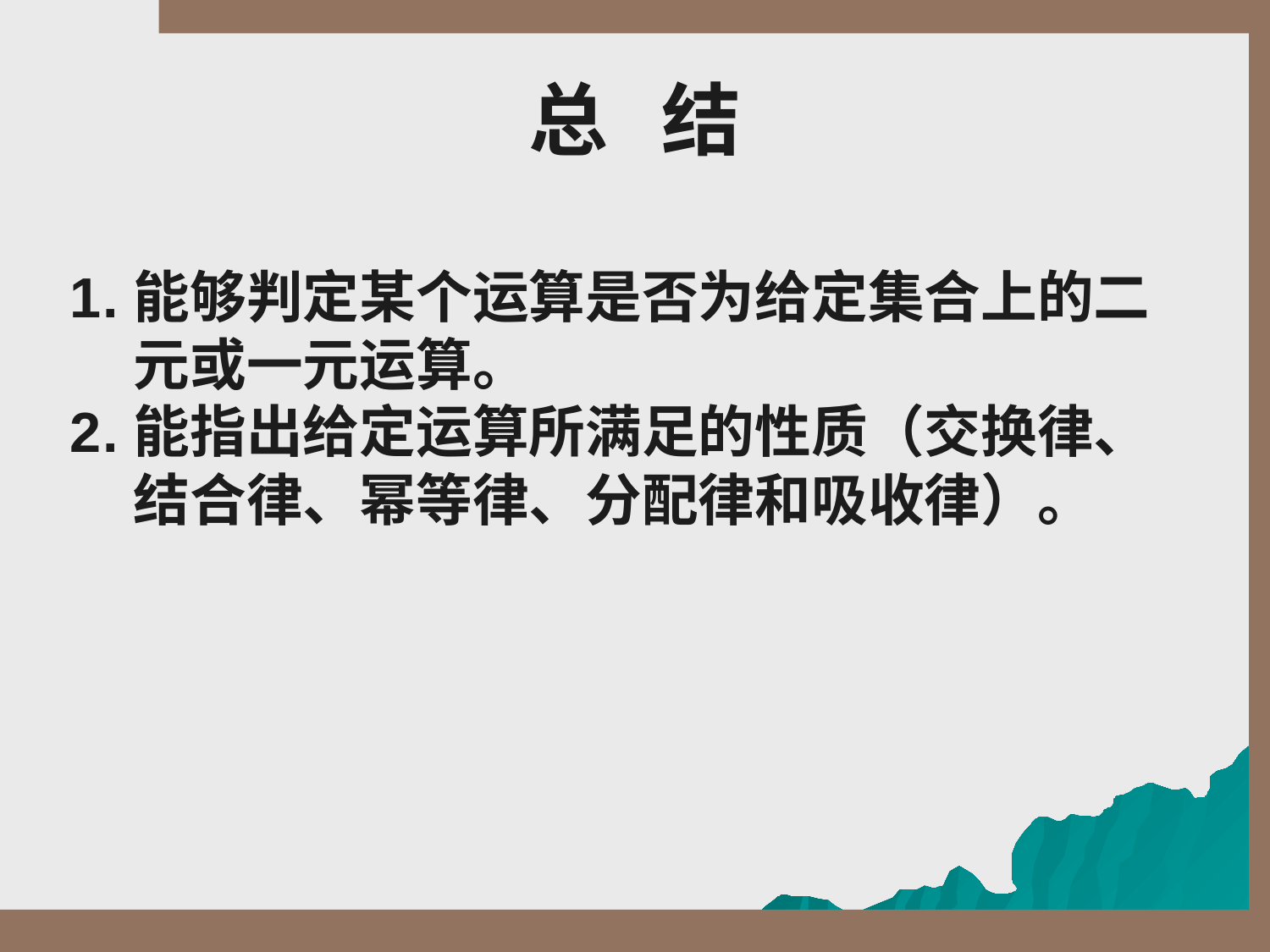

# 总   结

能够判定某个运算是否为给定集合上的二元或一元运算。
能指出给定运算所满足的性质（交换律、结合律、幂等律、分配律和吸收律）。
13